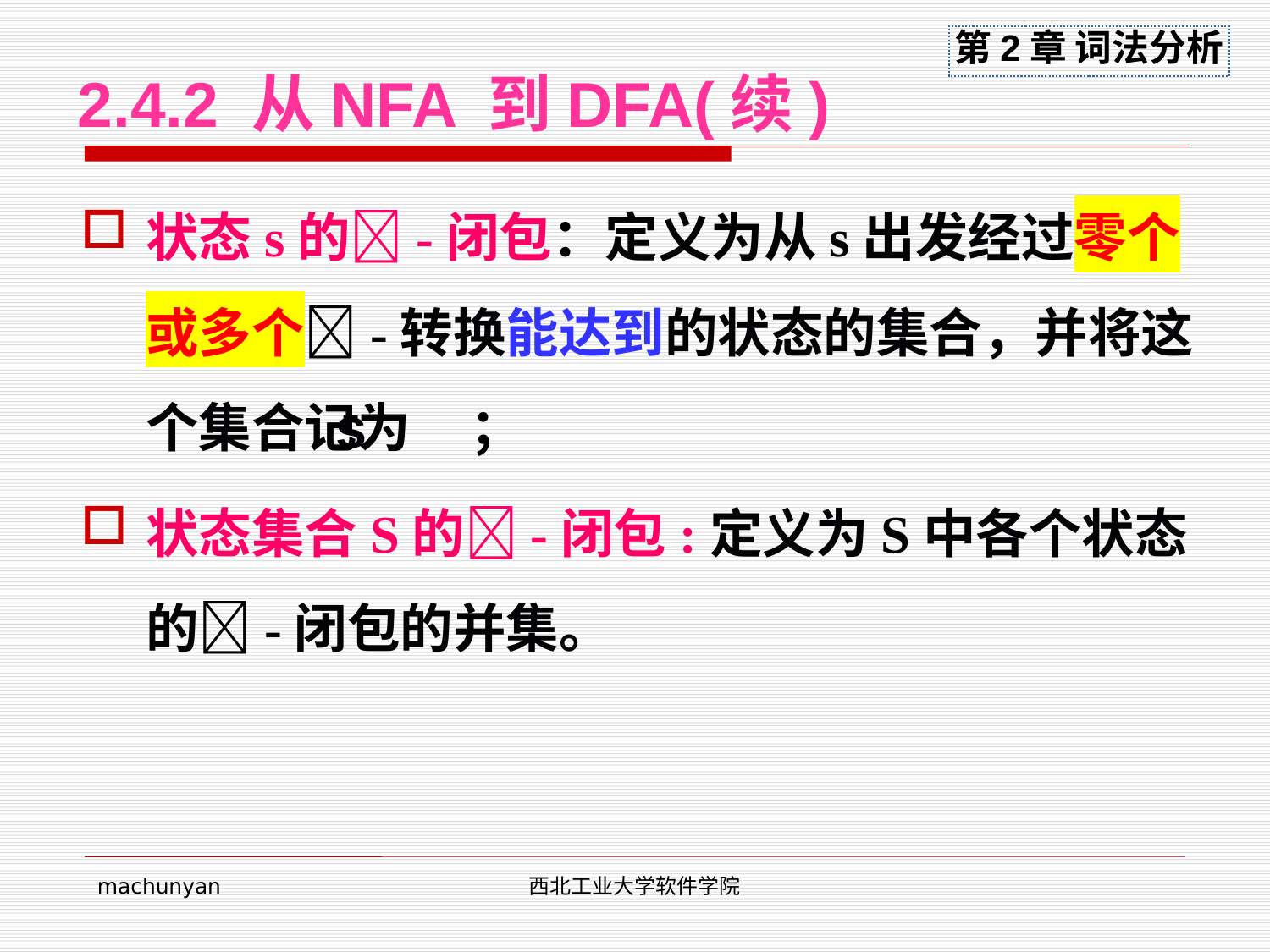

# 2.4.2 从NFA 到DFA(续)
状态s的ε-闭包：定义为从s出发经过零个或多个ε-转换能达到的状态的集合，并将这个集合记为     ；
状态集合S的ε-闭包:定义为S中各个状态的ε-闭包的并集。
s
-
machunyan

西北工业大学软件学院
86